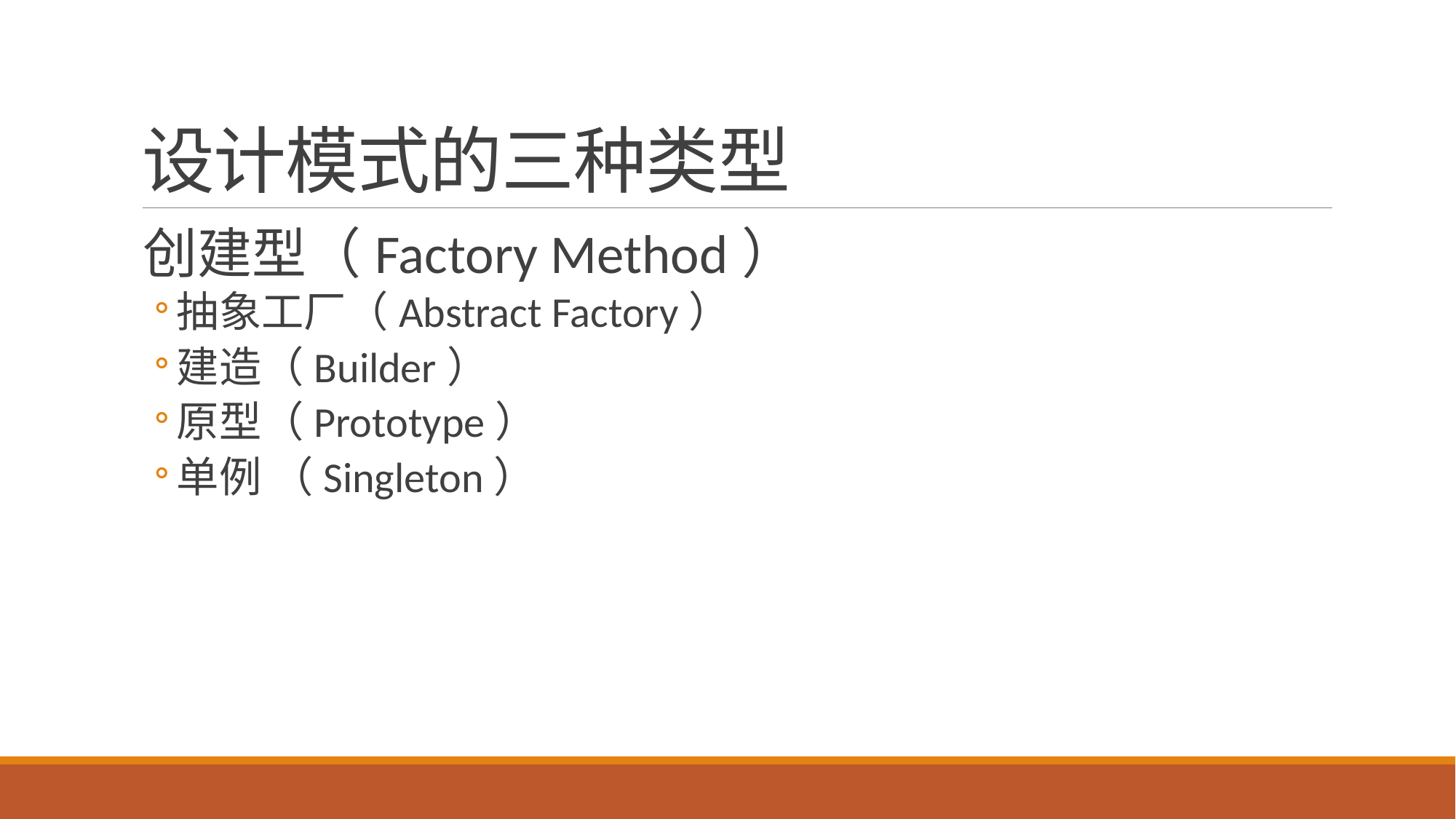

# 设计模式的三种类型
创建型（Factory Method）
抽象工厂（Abstract Factory）
建造（Builder）
原型（Prototype）
单例 （Singleton）